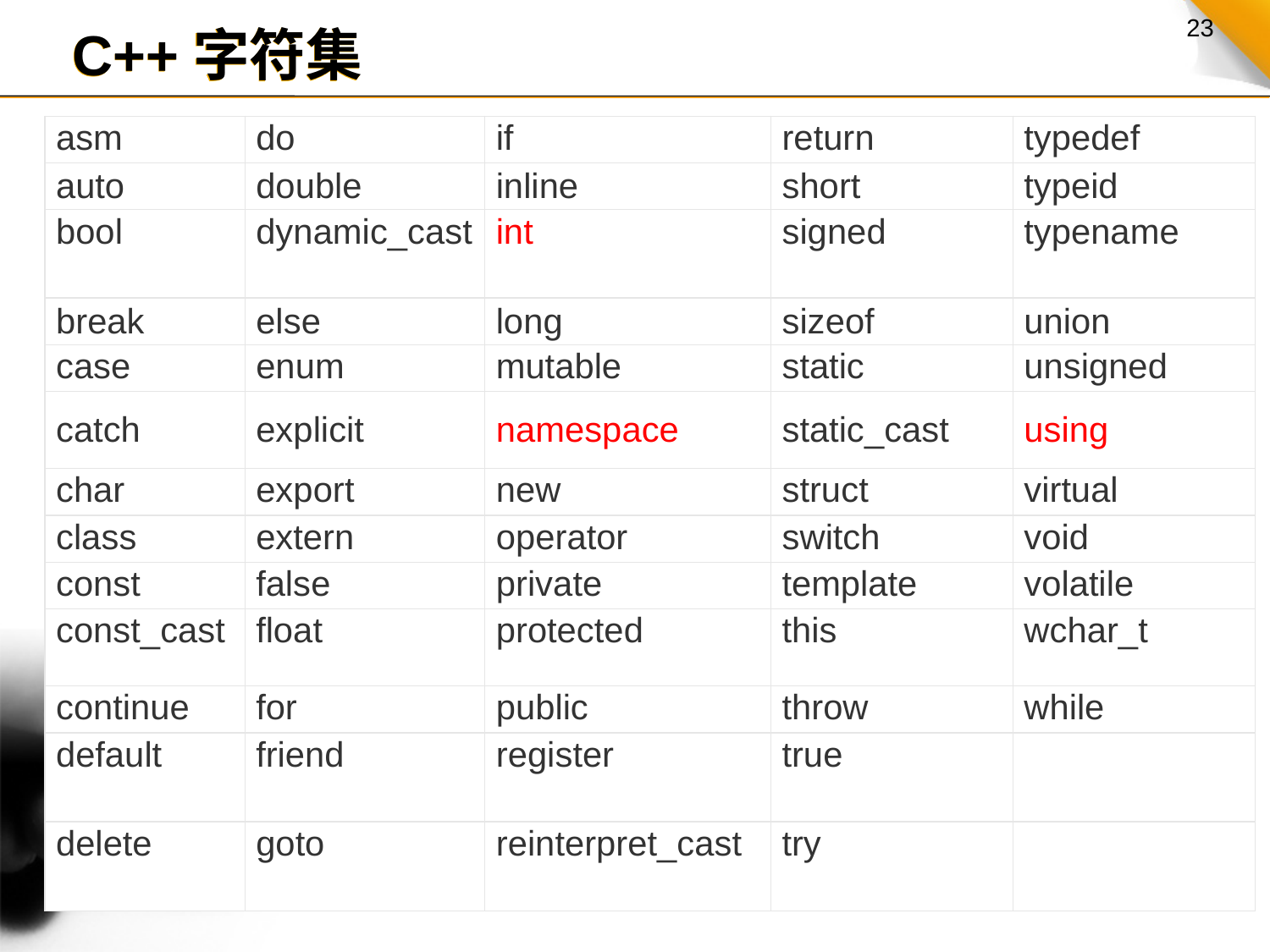

C++字符集
| asm | do | if | return | typedef |
| --- | --- | --- | --- | --- |
| auto | double | inline | short | typeid |
| bool | dynamic\_cast | int | signed | typename |
| break | else | long | sizeof | union |
| case | enum | mutable | static | unsigned |
| catch | explicit | namespace | static\_cast | using |
| char | export | new | struct | virtual |
| class | extern | operator | switch | void |
| const | false | private | template | volatile |
| const\_cast | float | protected | this | wchar\_t |
| continue | for | public | throw | while |
| default | friend | register | true |  |
| delete | goto | reinterpret\_cast | try |  |